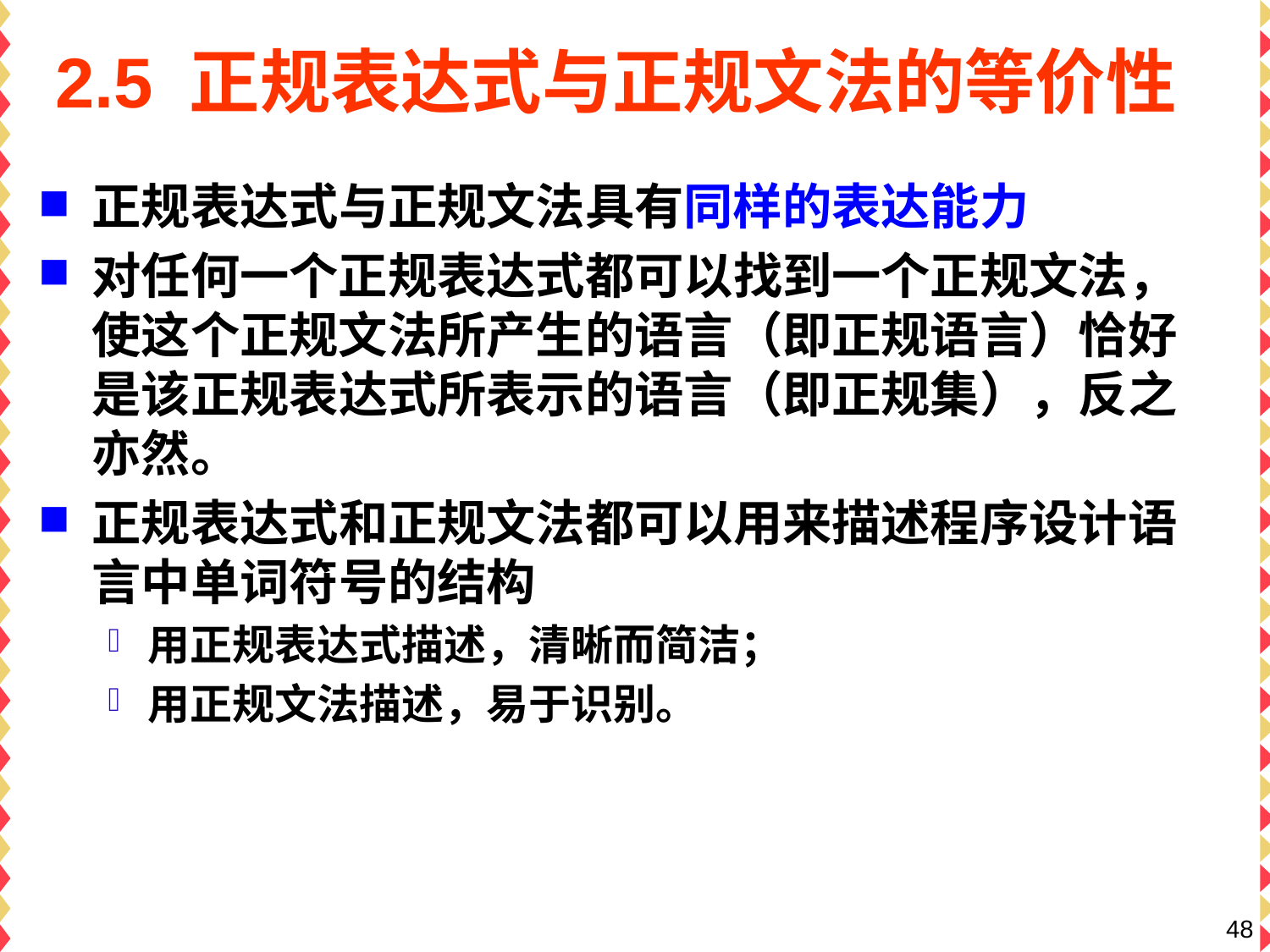

# 2.5 正规表达式与正规文法的等价性
正规表达式与正规文法具有同样的表达能力
对任何一个正规表达式都可以找到一个正规文法，使这个正规文法所产生的语言（即正规语言）恰好是该正规表达式所表示的语言（即正规集），反之亦然。
正规表达式和正规文法都可以用来描述程序设计语言中单词符号的结构
用正规表达式描述，清晰而简洁；
用正规文法描述，易于识别。
48